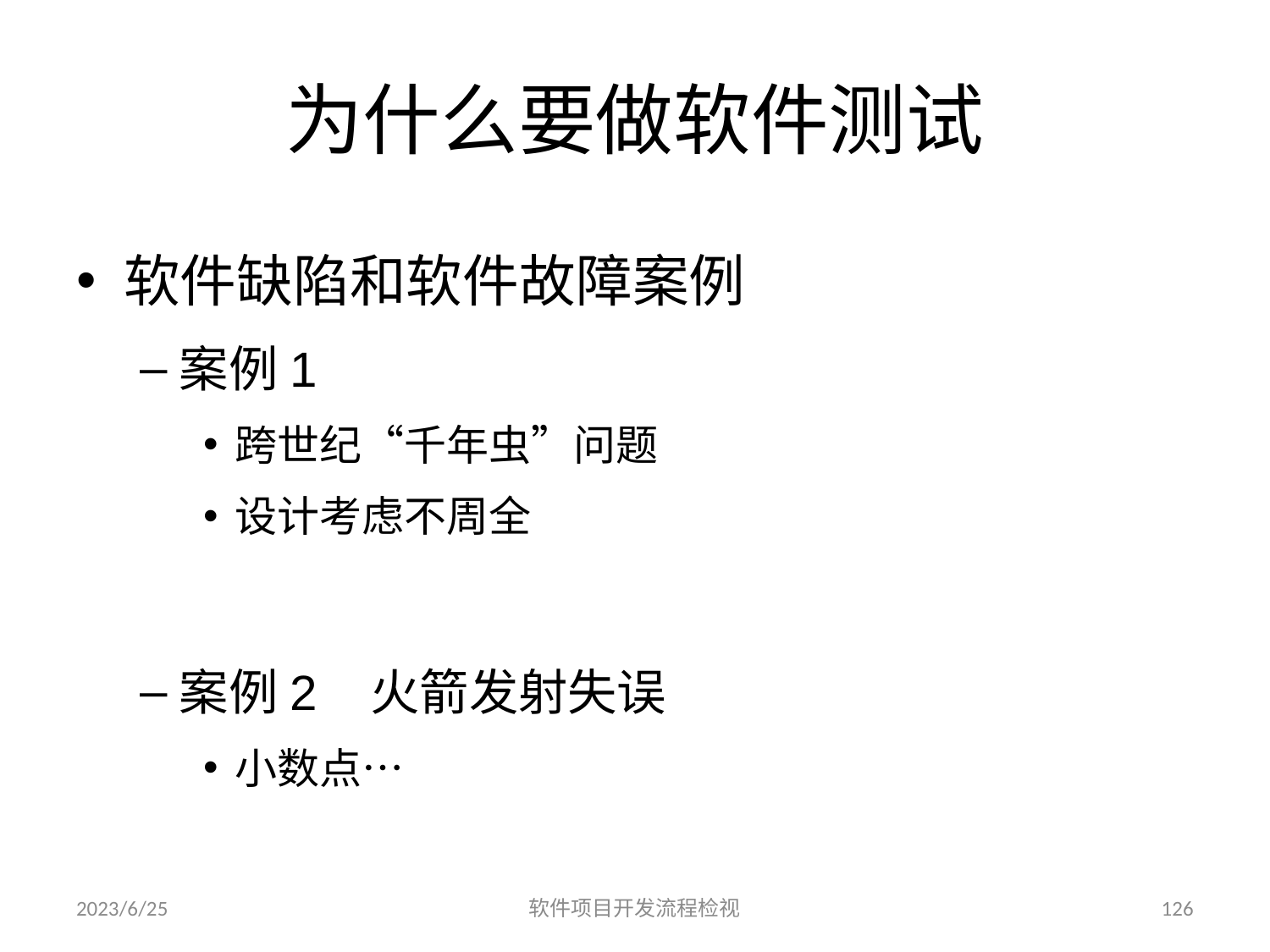

# 为什么要做软件测试
软件缺陷和软件故障案例
案例1
跨世纪“千年虫”问题
设计考虑不周全

案例2   火箭发射失误
小数点…
2023/6/25
软件项目开发流程检视
126